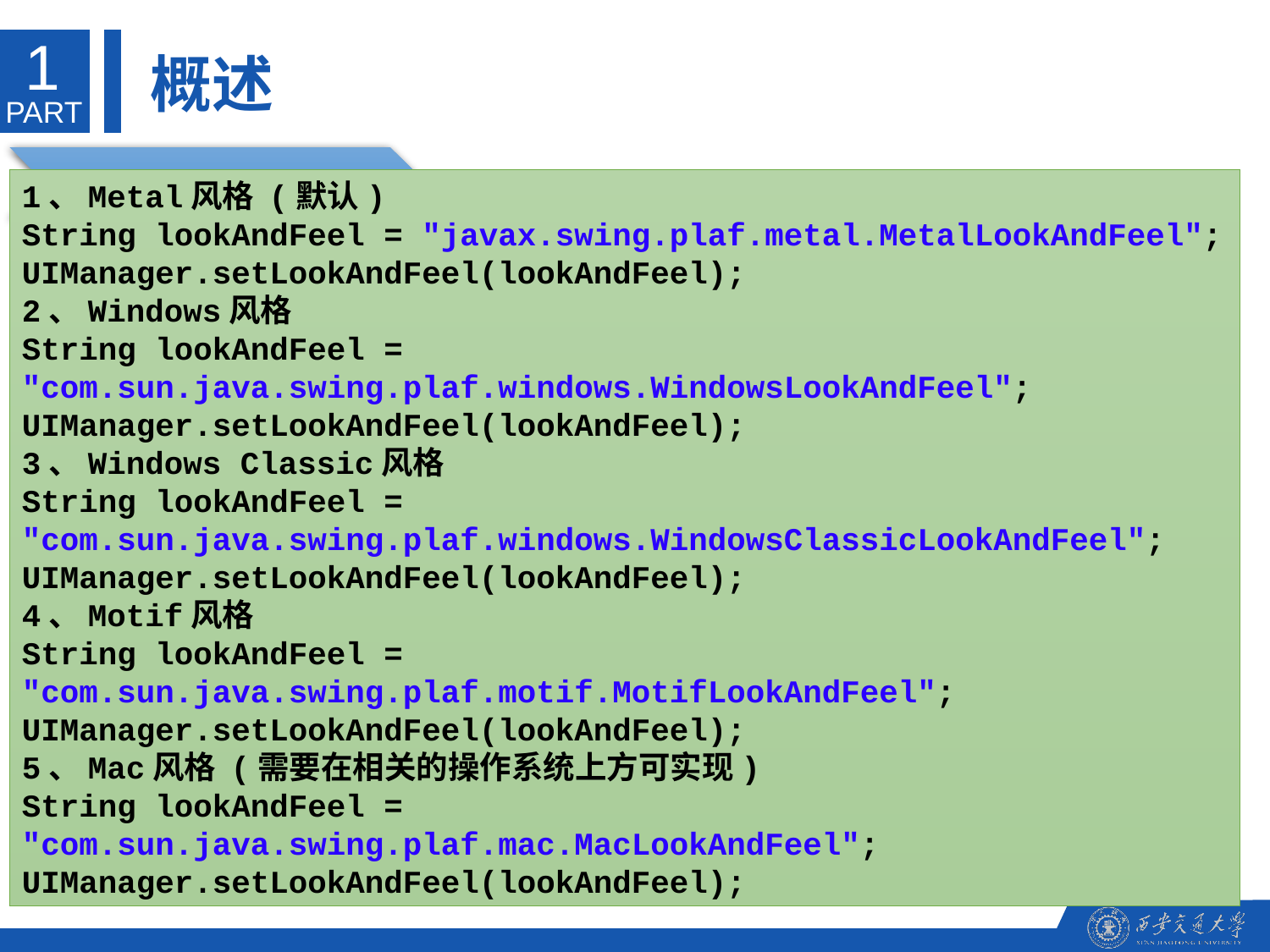

1
概述
PART
JFC (Java 2)
1、Metal风格 (默认)
String lookAndFeel = "javax.swing.plaf.metal.MetalLookAndFeel";
UIManager.setLookAndFeel(lookAndFeel);
2、Windows风格
String lookAndFeel = "com.sun.java.swing.plaf.windows.WindowsLookAndFeel";
UIManager.setLookAndFeel(lookAndFeel);
3、Windows Classic风格
String lookAndFeel = "com.sun.java.swing.plaf.windows.WindowsClassicLookAndFeel";
UIManager.setLookAndFeel(lookAndFeel);
4、Motif风格
String lookAndFeel = "com.sun.java.swing.plaf.motif.MotifLookAndFeel";
UIManager.setLookAndFeel(lookAndFeel);
5、Mac风格 (需要在相关的操作系统上方可实现)
String lookAndFeel = "com.sun.java.swing.plaf.mac.MacLookAndFeel";
UIManager.setLookAndFeel(lookAndFeel);